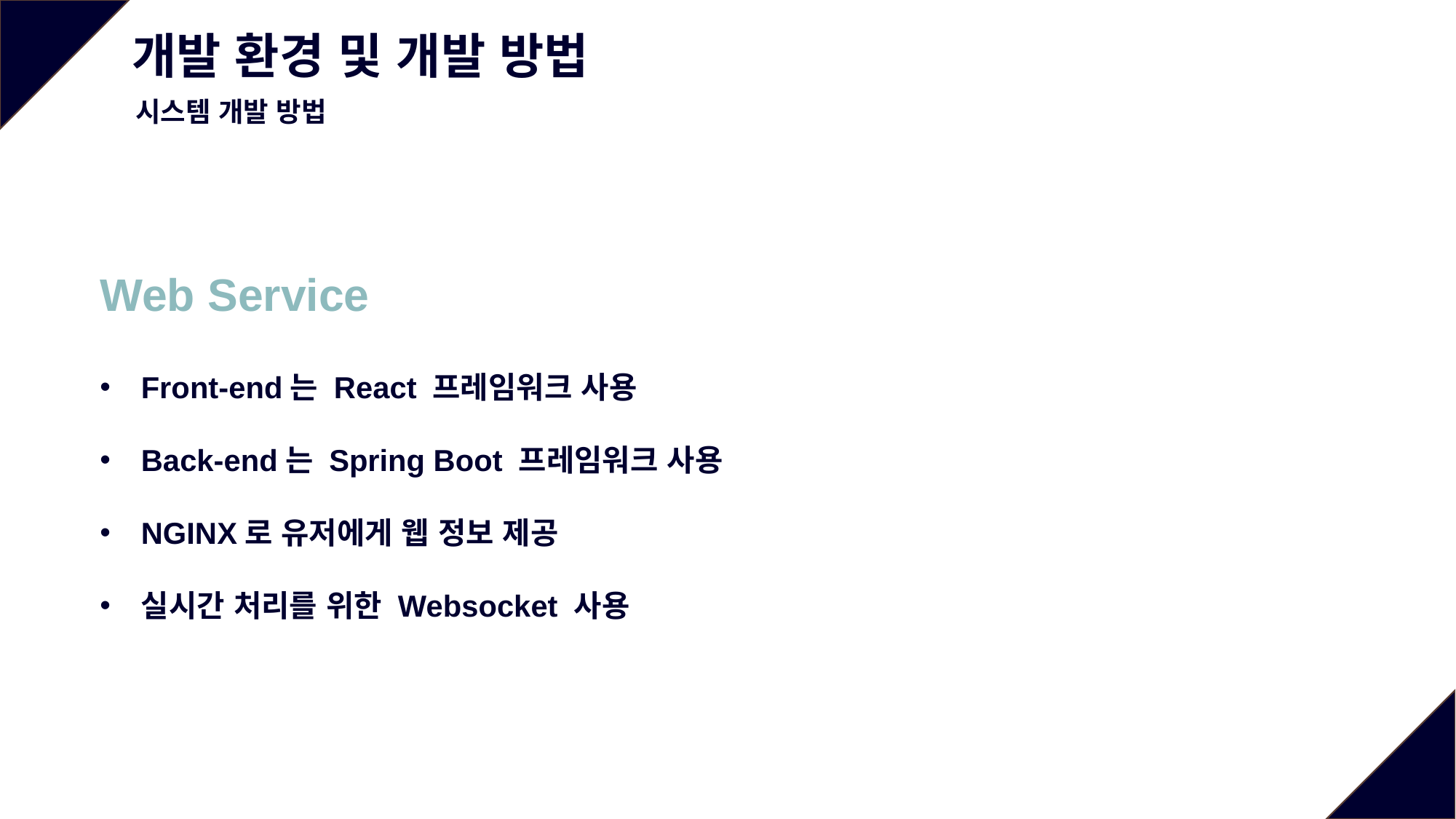

개발 환경 및 개발 방법
시스템 개발 방법
Web Service
Front-end는 React 프레임워크 사용
Back-end는 Spring Boot 프레임워크 사용
NGINX로 유저에게 웹 정보 제공
실시간 처리를 위한 Websocket 사용